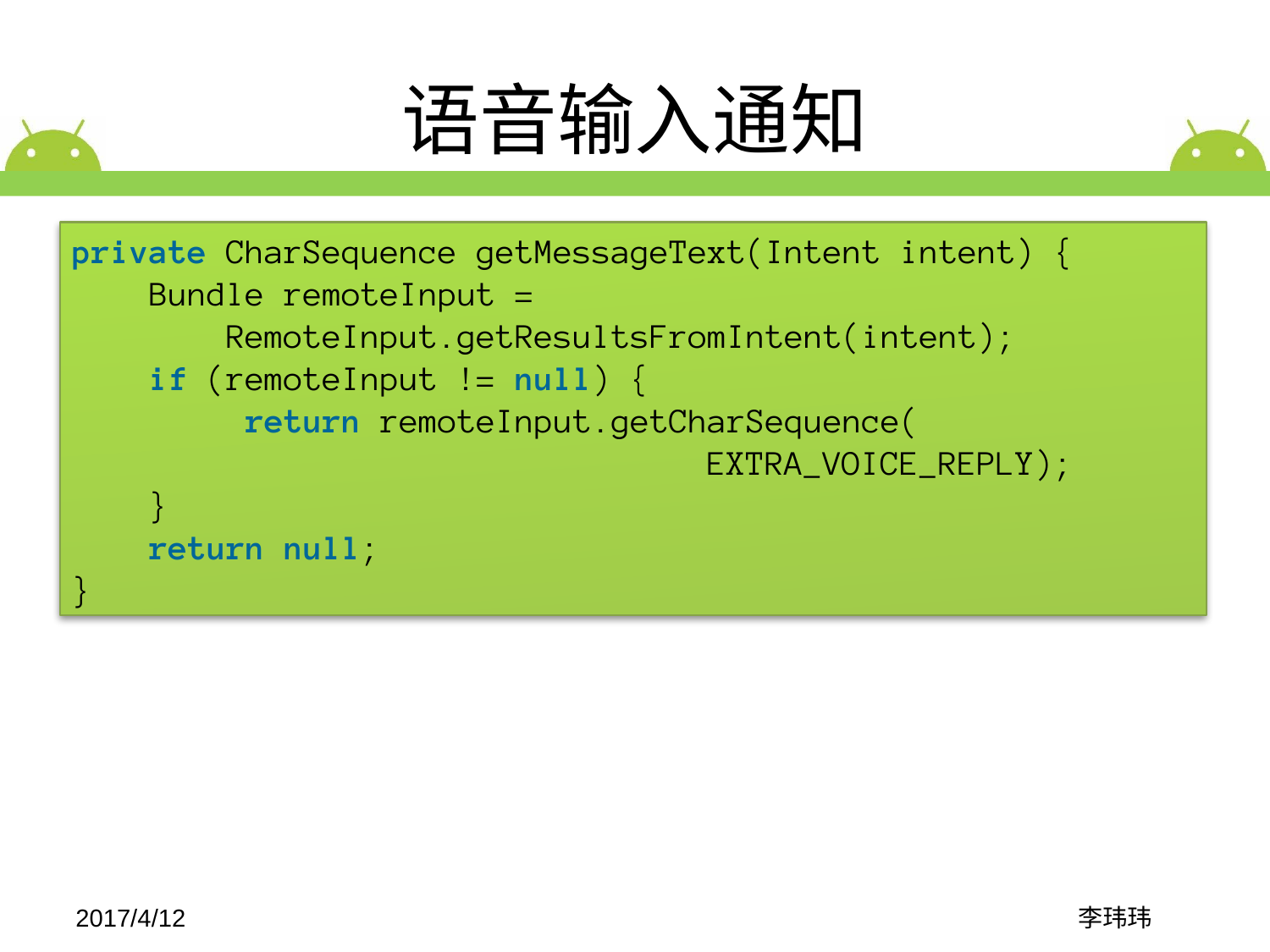

# 语音输入通知
private CharSequence getMessageText(Intent intent) {
    Bundle remoteInput =
        RemoteInput.getResultsFromIntent(intent);
    if (remoteInput != null) {
         return remoteInput.getCharSequence(
					EXTRA_VOICE_REPLY);
    }
    return null;
}